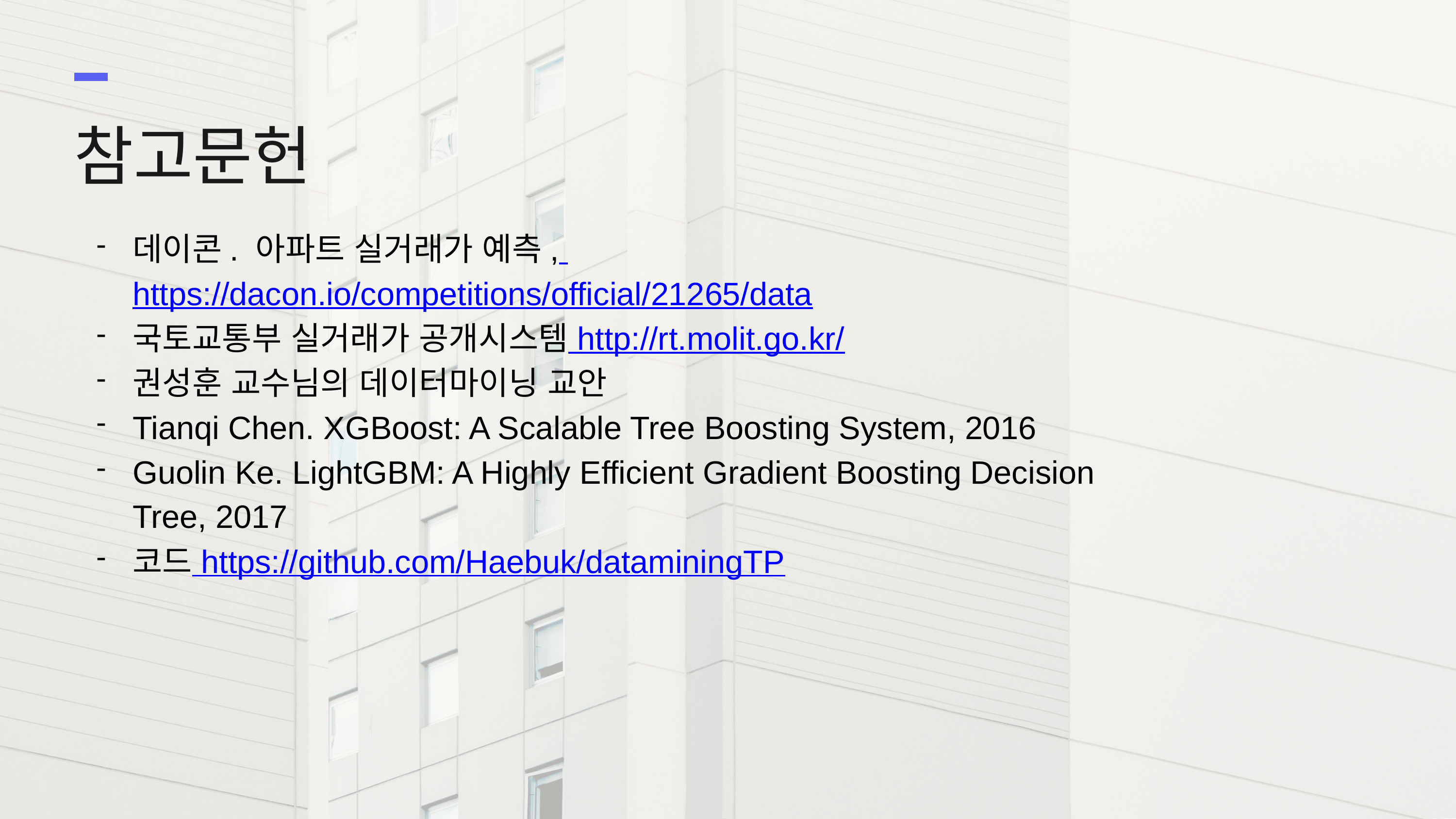

참고문헌
데이콘. 아파트 실거래가 예측, https://dacon.io/competitions/official/21265/data
국토교통부 실거래가 공개시스템 http://rt.molit.go.kr/
권성훈 교수님의 데이터마이닝 교안
Tianqi Chen. XGBoost: A Scalable Tree Boosting System, 2016
Guolin Ke. LightGBM: A Highly Efficient Gradient Boosting Decision Tree, 2017
코드 https://github.com/Haebuk/dataminingTP